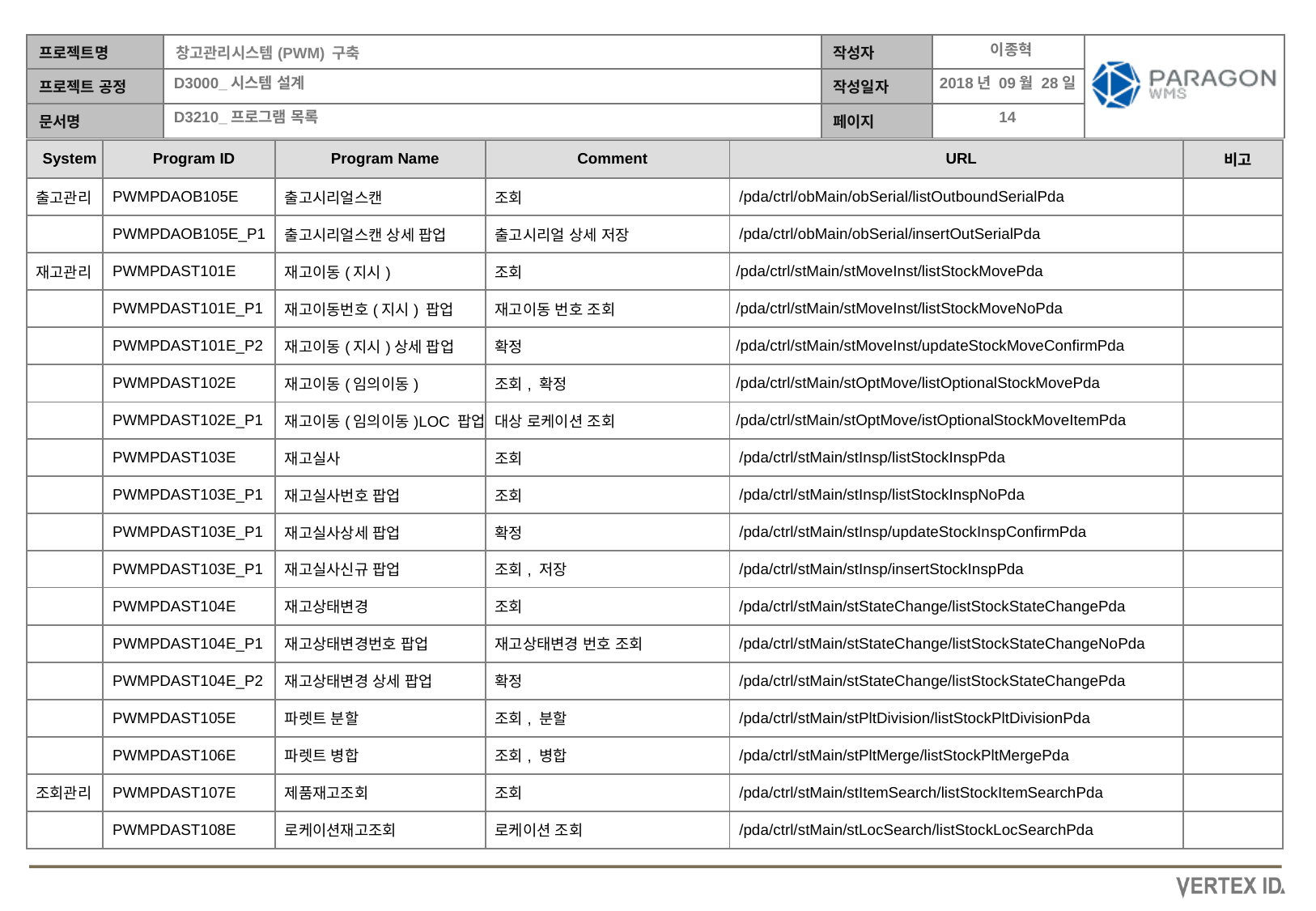

이종혁
2018년 09월 28일
| System | Program ID | Program Name | Comment | URL | 비고 |
| --- | --- | --- | --- | --- | --- |
| 출고관리 | PWMPDAOB105E | 출고시리얼스캔 | 조회 | /pda/ctrl/obMain/obSerial/listOutboundSerialPda |  |
|  | PWMPDAOB105E\_P1 | 출고시리얼스캔 상세 팝업 | 출고시리얼 상세 저장 | /pda/ctrl/obMain/obSerial/insertOutSerialPda |  |
| 재고관리 | PWMPDAST101E | 재고이동(지시) | 조회 | /pda/ctrl/stMain/stMoveInst/listStockMovePda |  |
|  | PWMPDAST101E\_P1 | 재고이동번호(지시) 팝업 | 재고이동 번호 조회 | /pda/ctrl/stMain/stMoveInst/listStockMoveNoPda |  |
|  | PWMPDAST101E\_P2 | 재고이동(지시)상세 팝업 | 확정 | /pda/ctrl/stMain/stMoveInst/updateStockMoveConfirmPda |  |
|  | PWMPDAST102E | 재고이동(임의이동) | 조회, 확정 | /pda/ctrl/stMain/stOptMove/listOptionalStockMovePda |  |
|  | PWMPDAST102E\_P1 | 재고이동(임의이동)LOC 팝업 | 대상 로케이션 조회 | /pda/ctrl/stMain/stOptMove/istOptionalStockMoveItemPda |  |
|  | PWMPDAST103E | 재고실사 | 조회 | /pda/ctrl/stMain/stInsp/listStockInspPda |  |
|  | PWMPDAST103E\_P1 | 재고실사번호 팝업 | 조회 | /pda/ctrl/stMain/stInsp/listStockInspNoPda |  |
|  | PWMPDAST103E\_P1 | 재고실사상세 팝업 | 확정 | /pda/ctrl/stMain/stInsp/updateStockInspConfirmPda |  |
|  | PWMPDAST103E\_P1 | 재고실사신규 팝업 | 조회, 저장 | /pda/ctrl/stMain/stInsp/insertStockInspPda |  |
|  | PWMPDAST104E | 재고상태변경 | 조회 | /pda/ctrl/stMain/stStateChange/listStockStateChangePda |  |
|  | PWMPDAST104E\_P1 | 재고상태변경번호 팝업 | 재고상태변경 번호 조회 | /pda/ctrl/stMain/stStateChange/listStockStateChangeNoPda |  |
|  | PWMPDAST104E\_P2 | 재고상태변경 상세 팝업 | 확정 | /pda/ctrl/stMain/stStateChange/listStockStateChangePda |  |
|  | PWMPDAST105E | 파렛트 분할 | 조회, 분할 | /pda/ctrl/stMain/stPltDivision/listStockPltDivisionPda |  |
|  | PWMPDAST106E | 파렛트 병합 | 조회, 병합 | /pda/ctrl/stMain/stPltMerge/listStockPltMergePda |  |
| 조회관리 | PWMPDAST107E | 제품재고조회 | 조회 | /pda/ctrl/stMain/stItemSearch/listStockItemSearchPda |  |
|  | PWMPDAST108E | 로케이션재고조회 | 로케이션 조회 | /pda/ctrl/stMain/stLocSearch/listStockLocSearchPda |  |